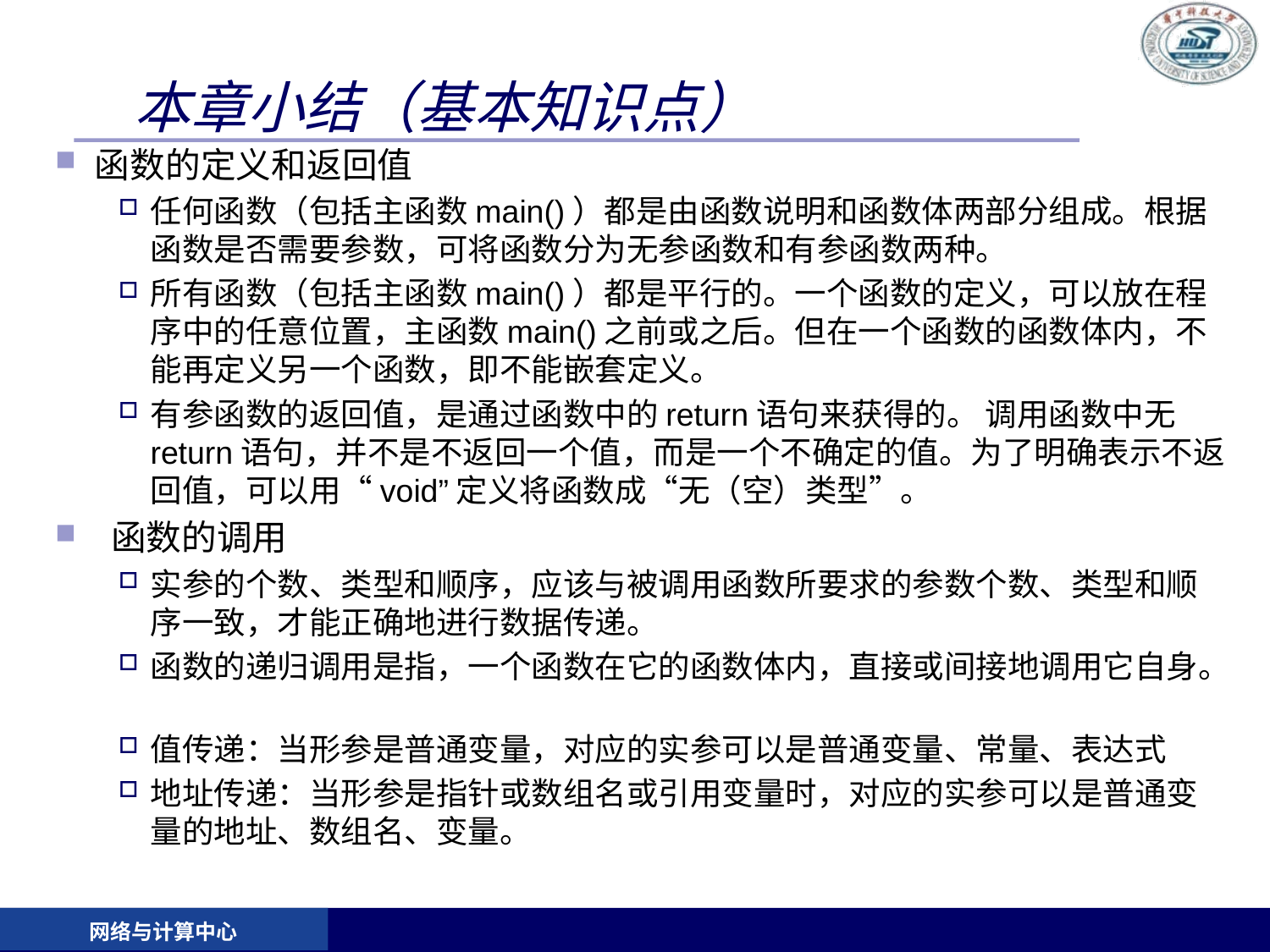

# 本章小结（基本知识点）
函数的定义和返回值
任何函数（包括主函数main()）都是由函数说明和函数体两部分组成。根据函数是否需要参数，可将函数分为无参函数和有参函数两种。
所有函数（包括主函数main()）都是平行的。一个函数的定义，可以放在程序中的任意位置，主函数main()之前或之后。但在一个函数的函数体内，不能再定义另一个函数，即不能嵌套定义。
有参函数的返回值，是通过函数中的return语句来获得的。 调用函数中无return语句，并不是不返回一个值，而是一个不确定的值。为了明确表示不返回值，可以用“void”定义将函数成“无（空）类型”。
 函数的调用
实参的个数、类型和顺序，应该与被调用函数所要求的参数个数、类型和顺序一致，才能正确地进行数据传递。
函数的递归调用是指，一个函数在它的函数体内，直接或间接地调用它自身。
值传递：当形参是普通变量，对应的实参可以是普通变量、常量、表达式
地址传递：当形参是指针或数组名或引用变量时，对应的实参可以是普通变量的地址、数组名、变量。
网络与计算中心